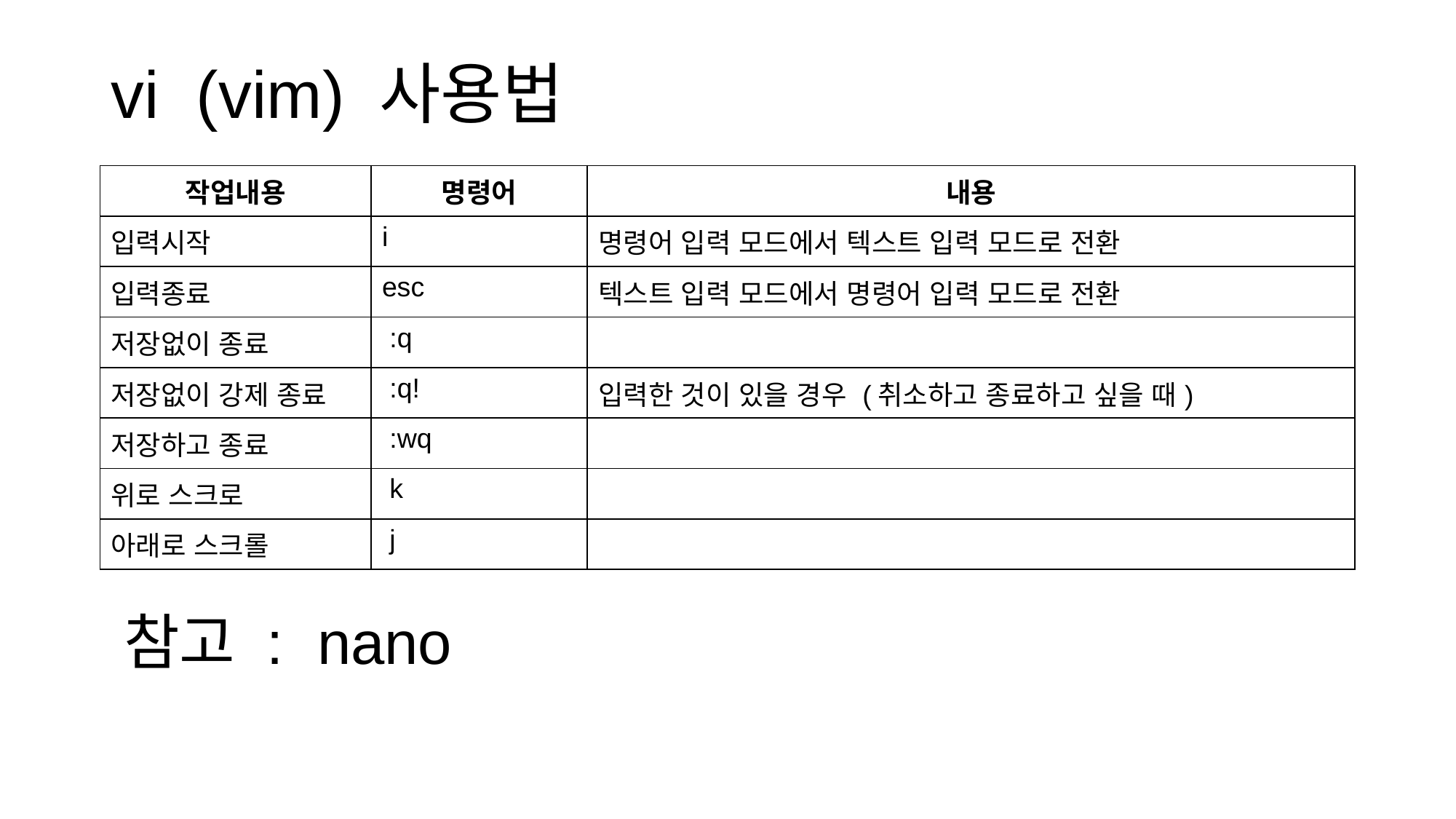

# vi  (vim) 사용법
| 작업내용 | 명령어 | 내용 |
| --- | --- | --- |
| 입력시작 | i | 명령어 입력 모드에서 텍스트 입력 모드로 전환 |
| 입력종료 | esc | 텍스트 입력 모드에서 명령어 입력 모드로 전환 |
| 저장없이 종료 | :q |  |
| 저장없이 강제 종료 | :q! | 입력한 것이 있을 경우 (취소하고 종료하고 싶을 때) |
| 저장하고 종료 | :wq |  |
| 위로 스크로 | k |  |
| 아래로 스크롤 | j |  |
참고 :  nano